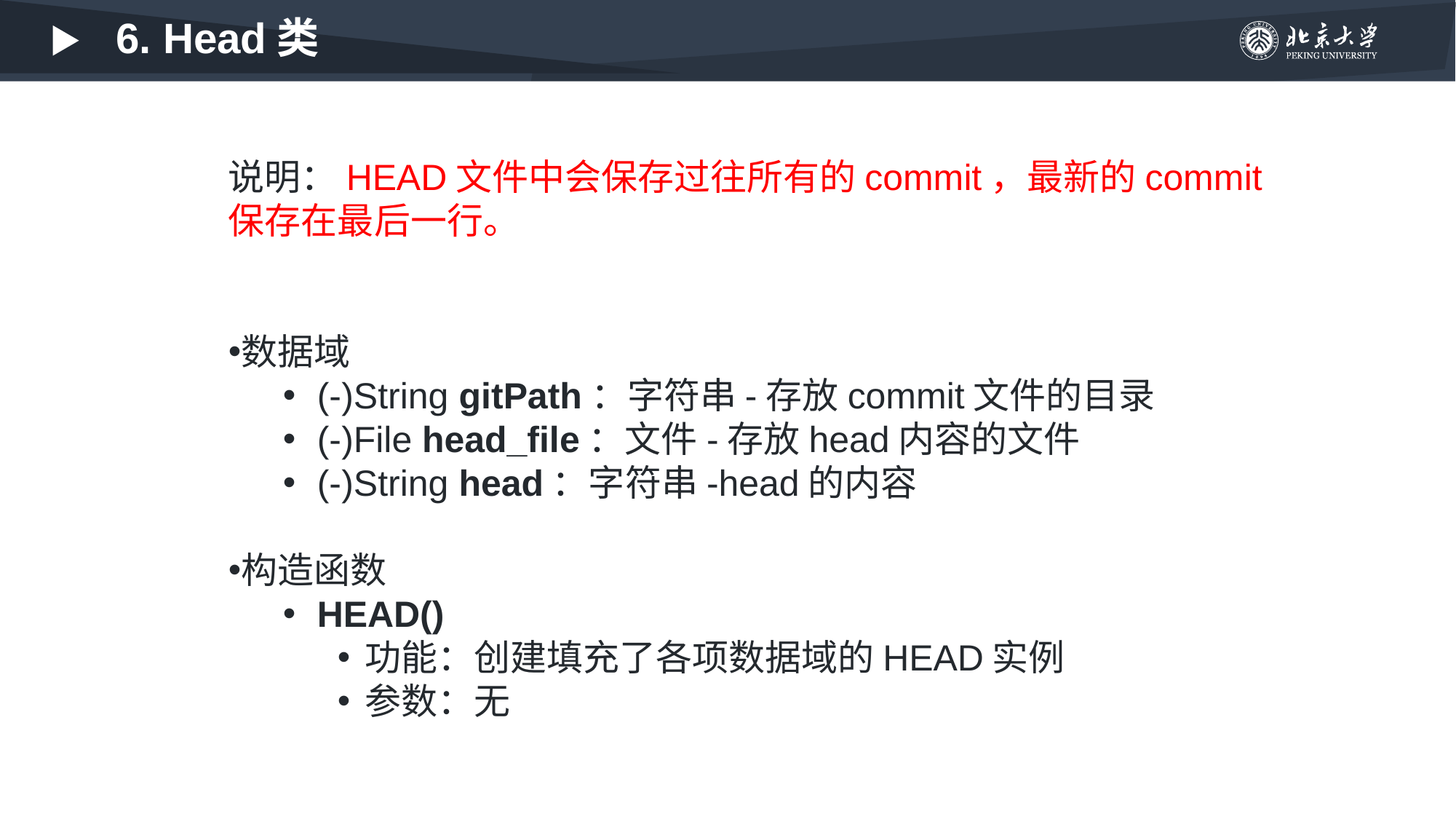

6. Head类
说明：HEAD文件中会保存过往所有的commit，最新的commit保存在最后一行。

数据域
(-)String gitPath：字符串-存放commit文件的目录
(-)File head_file：文件-存放head内容的文件
(-)String head：字符串-head的内容

构造函数
HEAD()
功能：创建填充了各项数据域的HEAD实例
参数：无